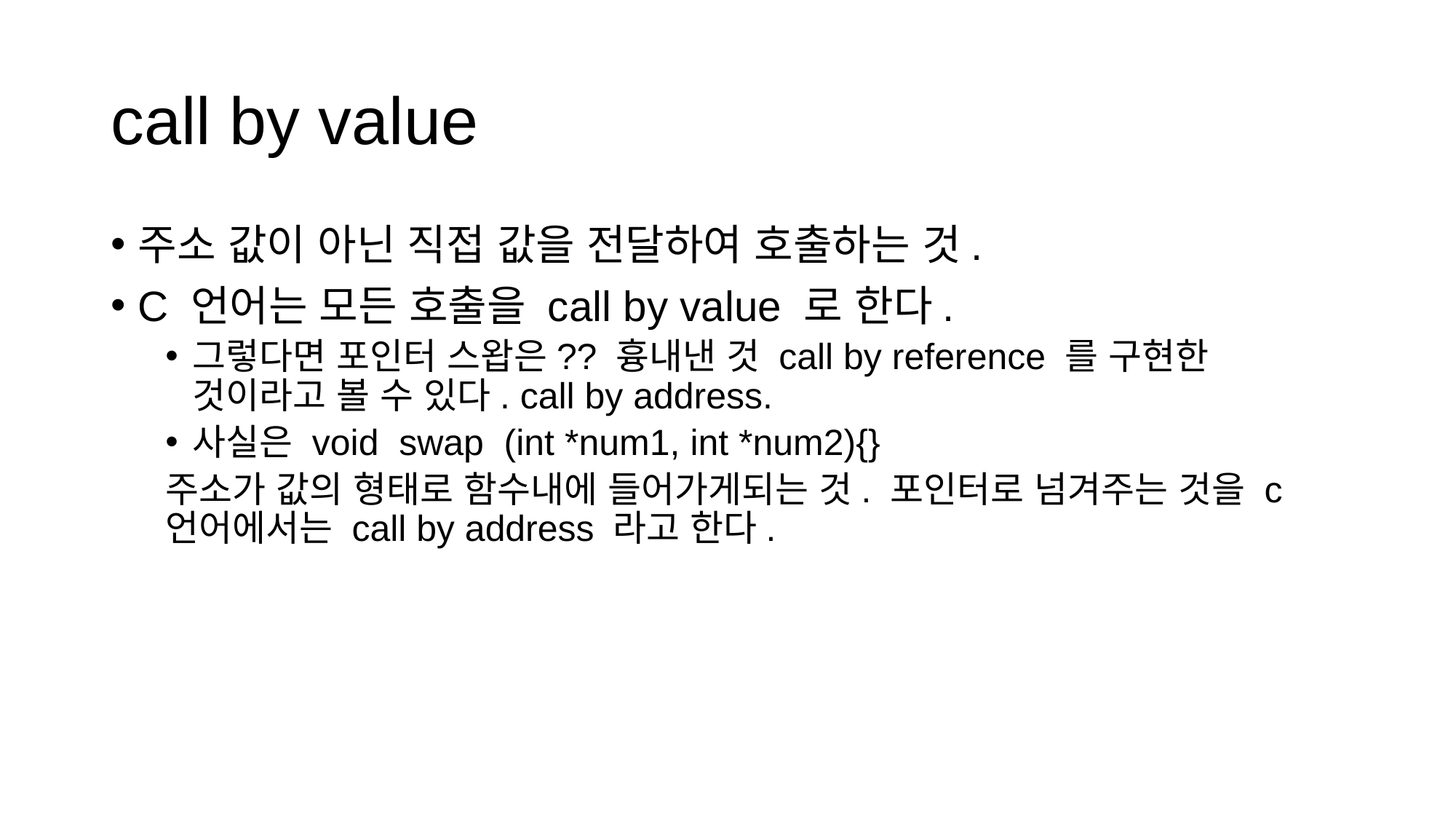

# call by value
주소 값이 아닌 직접 값을 전달하여 호출하는 것.
C 언어는 모든 호출을 call by value 로 한다.
그렇다면 포인터 스왑은?? 흉내낸 것 call by reference 를 구현한 것이라고 볼 수 있다. call by address.
사실은 void  swap  (int *num1, int *num2){}
주소가 값의 형태로 함수내에 들어가게되는 것. 포인터로 넘겨주는 것을 c언어에서는 call by address 라고 한다.